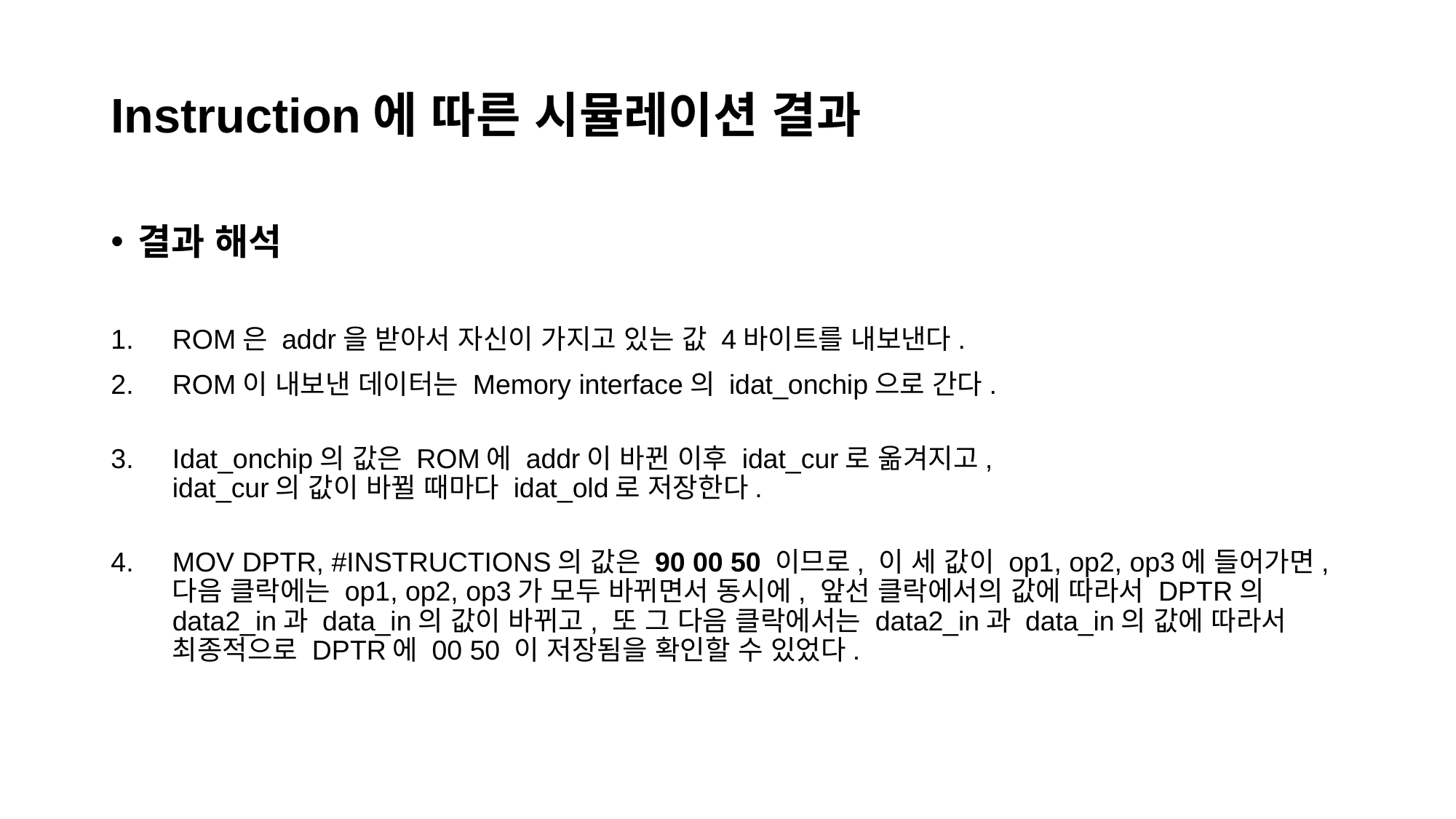

Instruction에 따른 시뮬레이션 결과
결과 해석

ROM은 addr을 받아서 자신이 가지고 있는 값 4바이트를 내보낸다.
ROM이 내보낸 데이터는 Memory interface의 idat_onchip으로 간다.
Idat_onchip의 값은 ROM에 addr이 바뀐 이후 idat_cur로 옮겨지고,
idat_cur의 값이 바뀔 때마다 idat_old로 저장한다.
MOV DPTR, #INSTRUCTIONS의 값은 90 00 50 이므로, 이 세 값이 op1, op2, op3에 들어가면, 다음 클락에는 op1, op2, op3가 모두 바뀌면서 동시에, 앞선 클락에서의 값에 따라서 DPTR의 data2_in과 data_in의 값이 바뀌고, 또 그 다음 클락에서는 data2_in과 data_in의 값에 따라서 최종적으로 DPTR에 00 50 이 저장됨을 확인할 수 있었다.